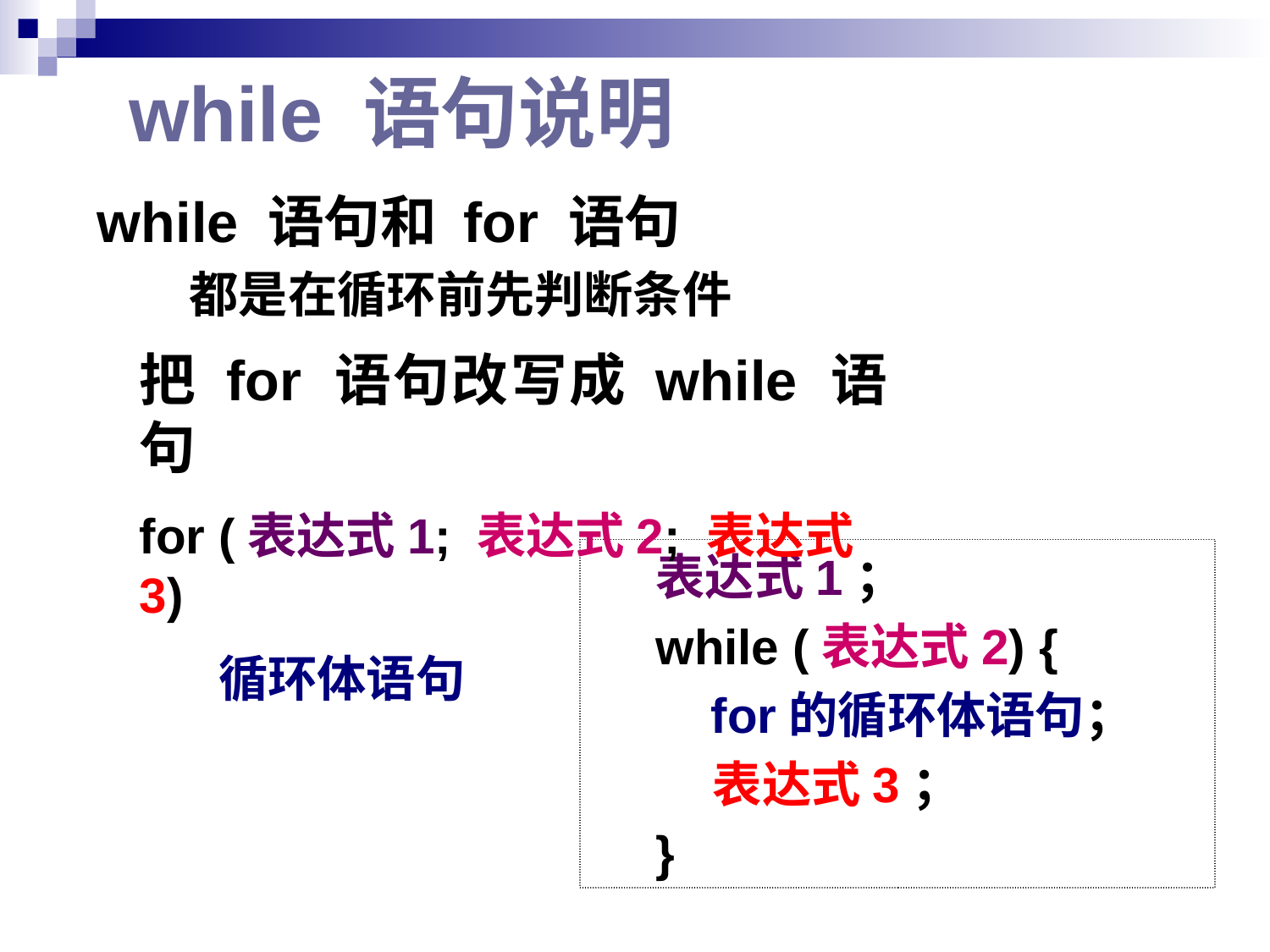

# while 语句说明
while 语句和 for 语句
都是在循环前先判断条件
把 for 语句改写成 while 语句
for (表达式1; 表达式2; 表达式3)
      循环体语句
表达式1；
while (表达式2) {
    for的循环体语句；
    表达式3；
}